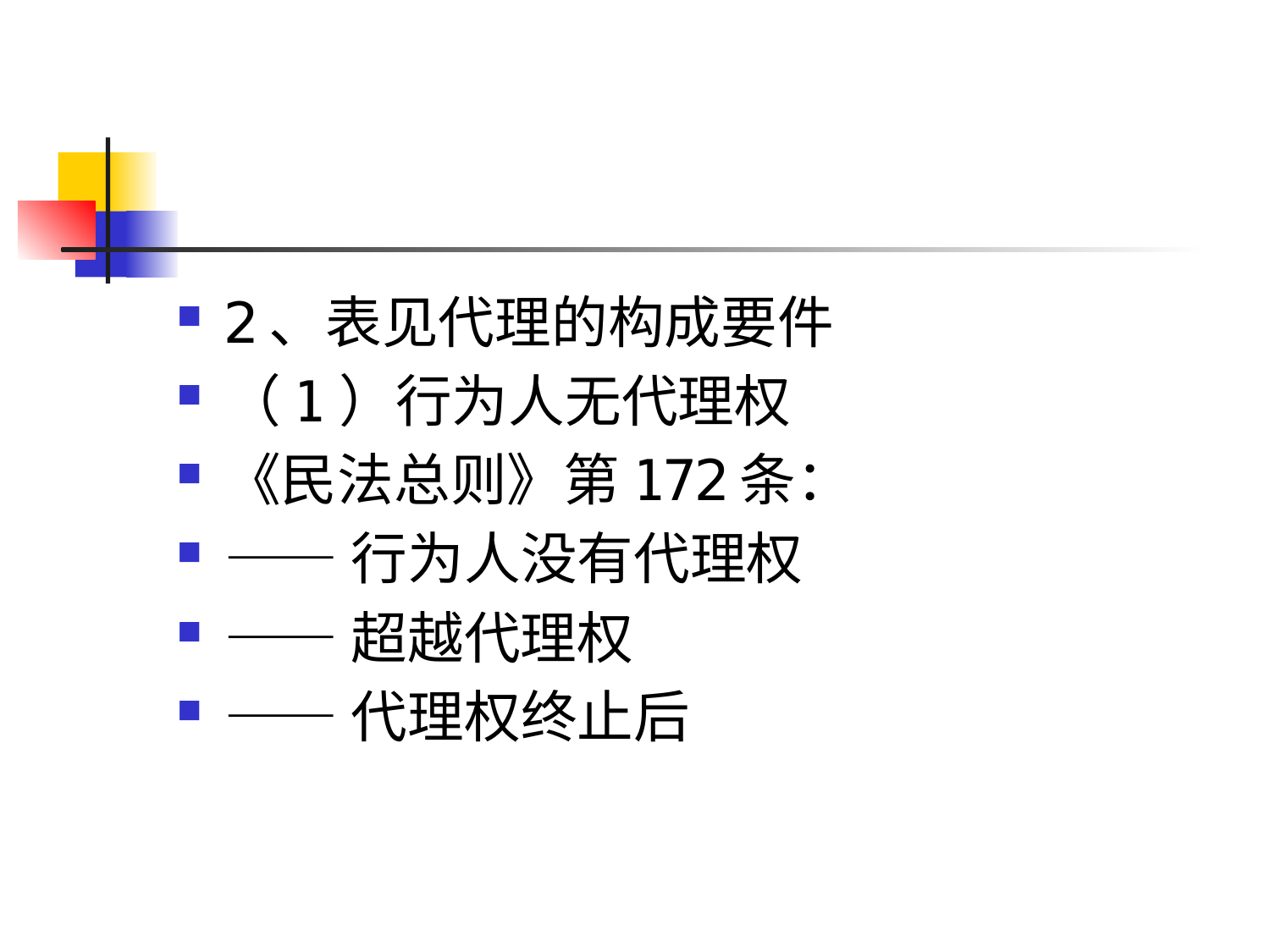

#
2、表见代理的构成要件
（1）行为人无代理权
《民法总则》第172条：
——行为人没有代理权
——超越代理权
——代理权终止后